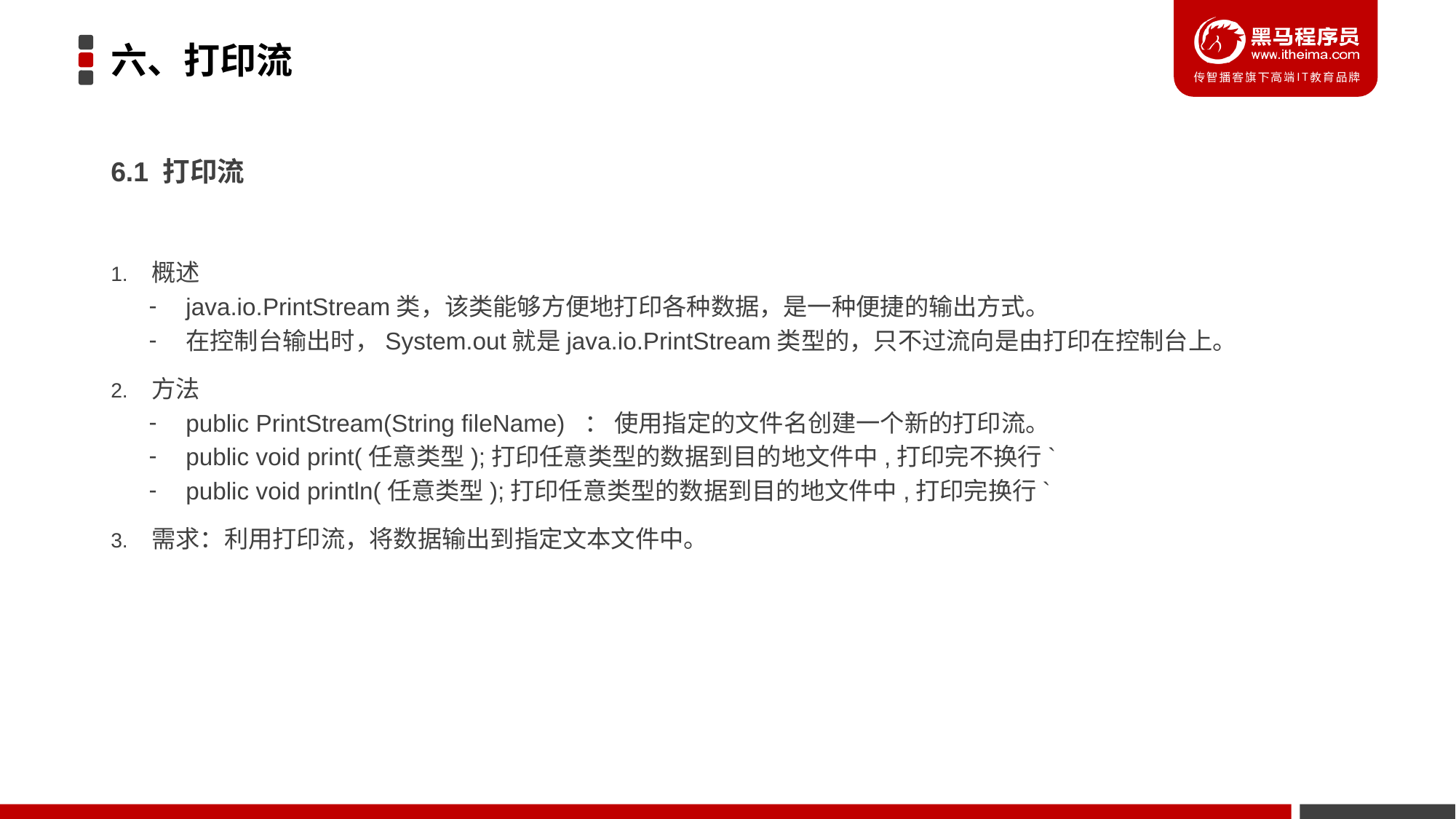

# 六、打印流
6.1 打印流
概述
java.io.PrintStream类，该类能够方便地打印各种数据，是一种便捷的输出方式。
在控制台输出时，System.out就是java.io.PrintStream类型的，只不过流向是由打印在控制台上。
方法
public PrintStream(String fileName)  ： 使用指定的文件名创建一个新的打印流。
public void print(任意类型);打印任意类型的数据到目的地文件中,打印完不换行`
public void println(任意类型);打印任意类型的数据到目的地文件中,打印完换行`
需求：利用打印流，将数据输出到指定文本文件中。